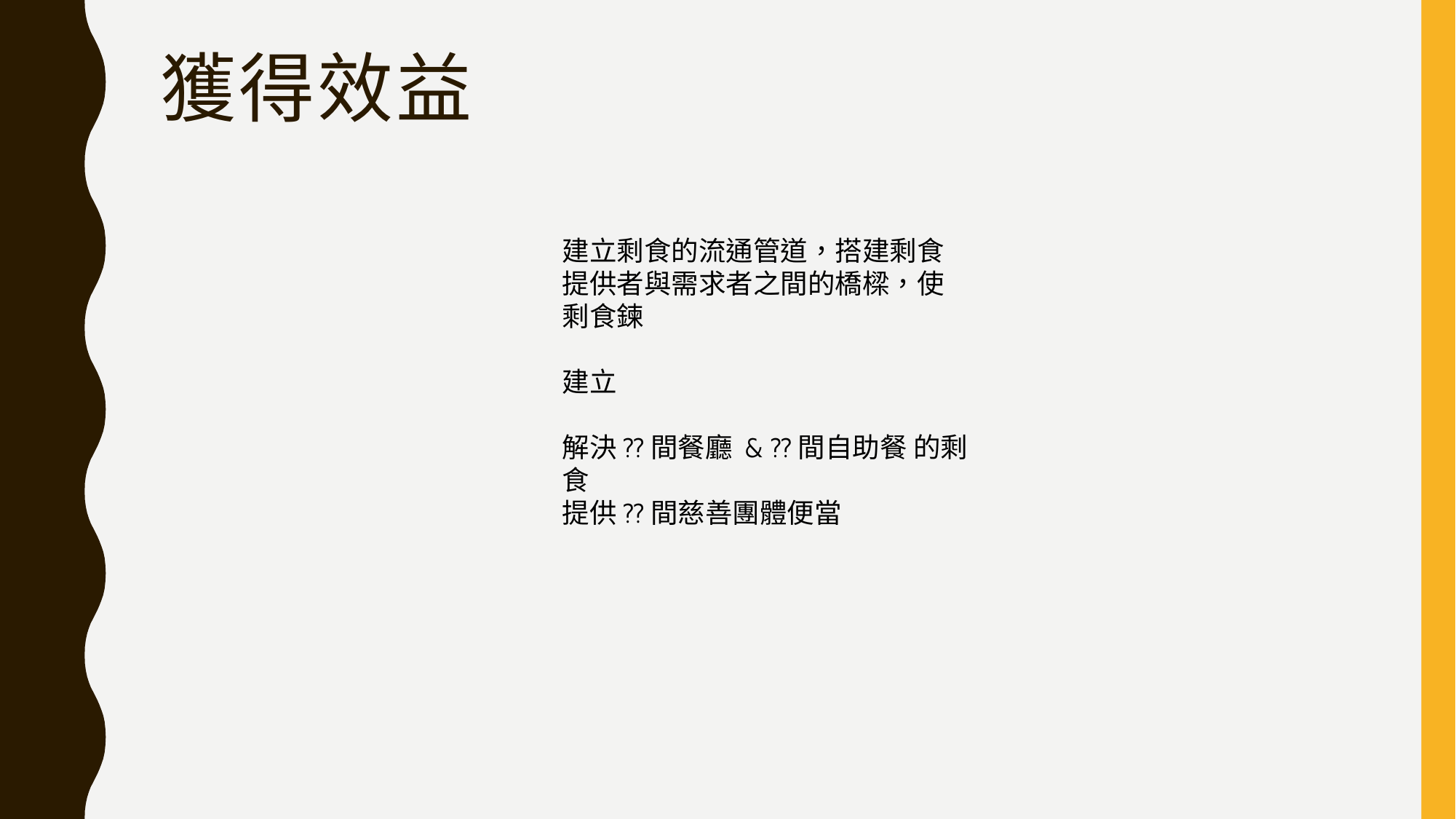

# 獲得效益
建立剩食的流通管道，搭建剩食提供者與需求者之間的橋樑，使剩食鍊

建立

解決??間餐廳 & ??間自助餐 的剩食
提供??間慈善團體便當